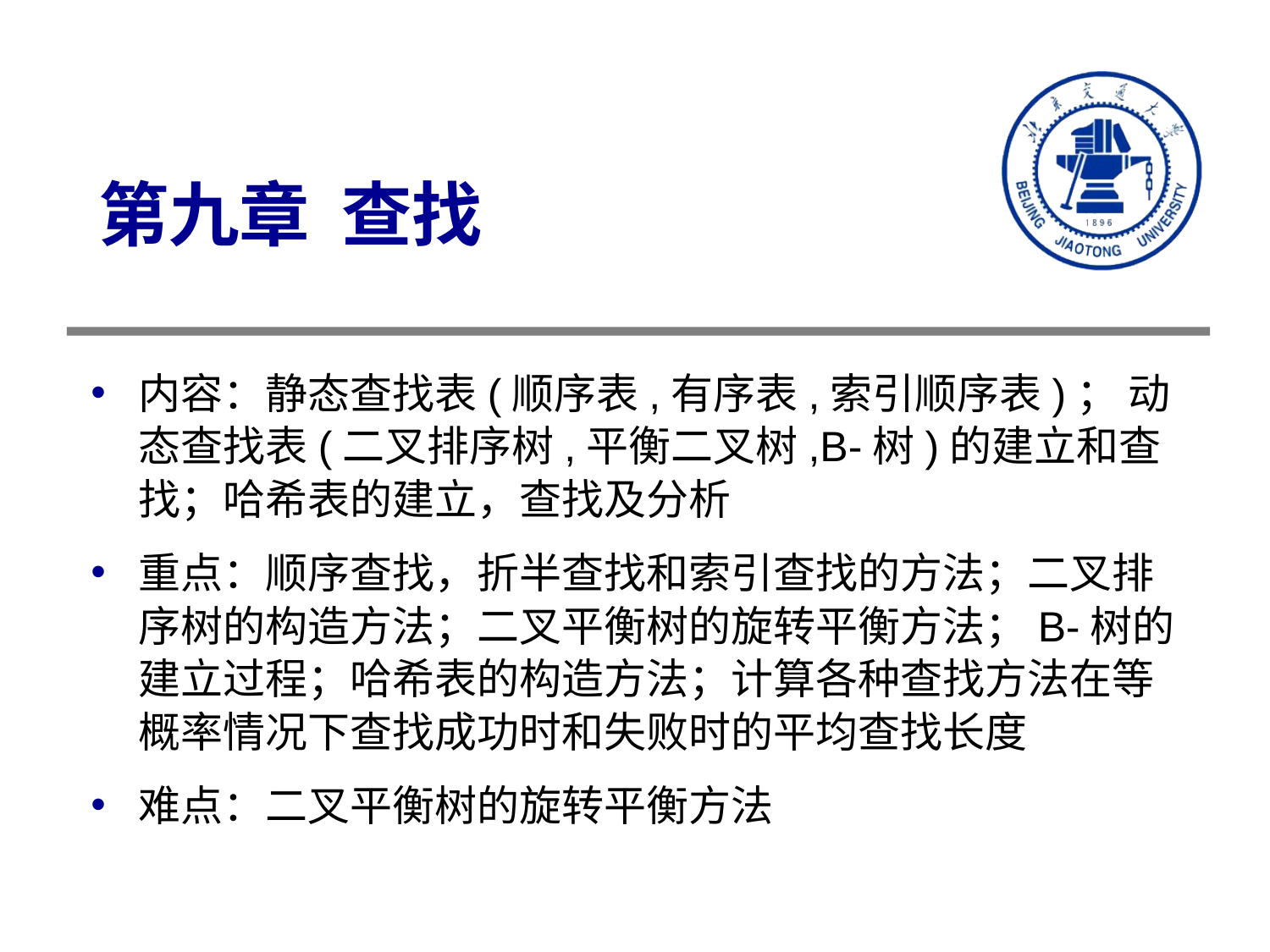

# 第九章  查找
内容：静态查找表(顺序表,有序表,索引顺序表)； 动态查找表(二叉排序树,平衡二叉树,B-树)的建立和查找；哈希表的建立，查找及分析
重点：顺序查找，折半查找和索引查找的方法；二叉排序树的构造方法；二叉平衡树的旋转平衡方法；B-树的建立过程；哈希表的构造方法；计算各种查找方法在等概率情况下查找成功时和失败时的平均查找长度
难点：二叉平衡树的旋转平衡方法